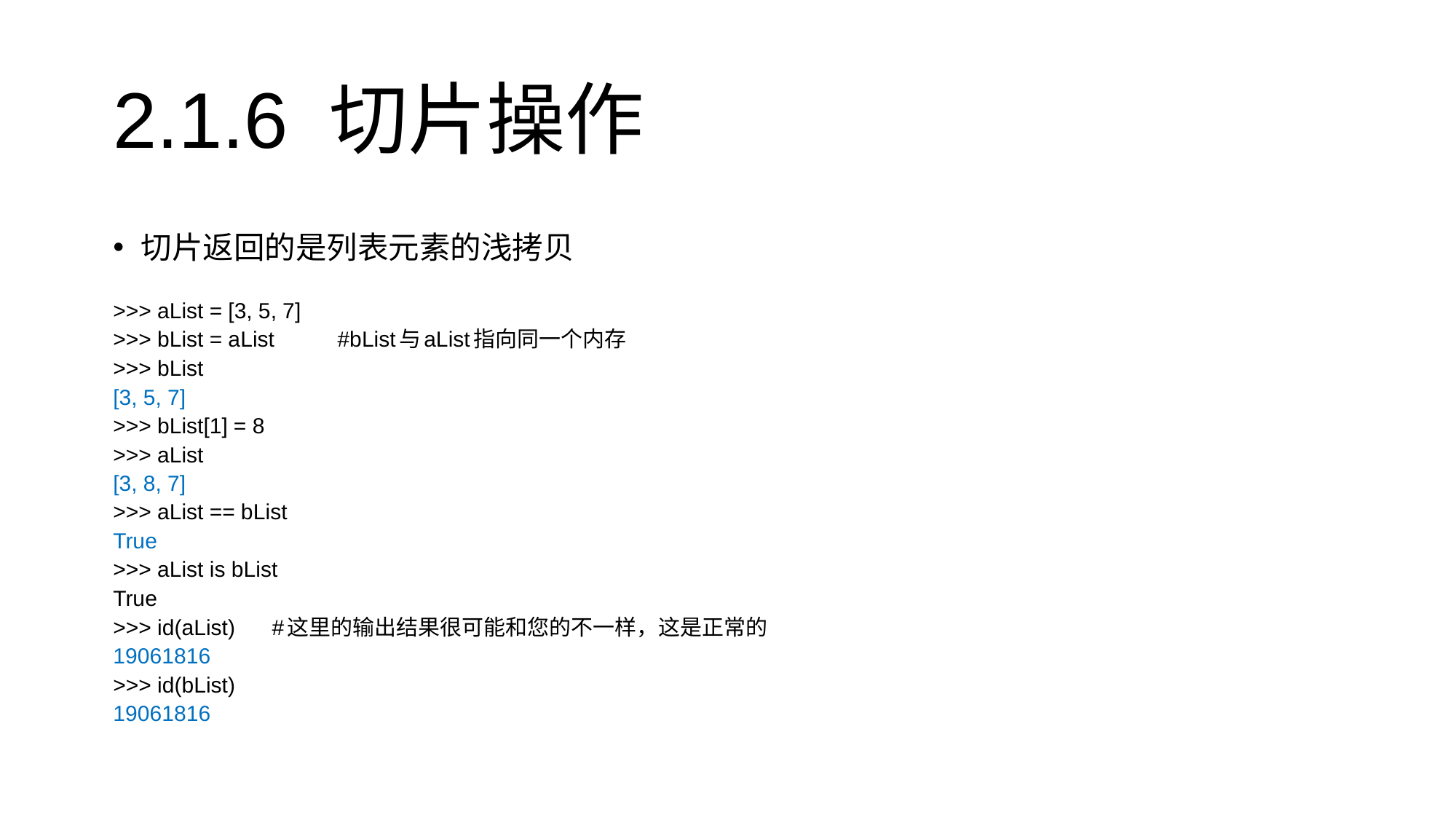

# 2.1.6 切片操作
切片返回的是列表元素的浅拷贝

>>> aList = [3, 5, 7]
>>> bList = aList 	#bList与aList指向同一个内存
>>> bList
[3, 5, 7]
>>> bList[1] = 8
>>> aList
[3, 8, 7]
>>> aList == bList
True
>>> aList is bList
True
>>> id(aList) 	#这里的输出结果很可能和您的不一样，这是正常的
19061816
>>> id(bList)
19061816